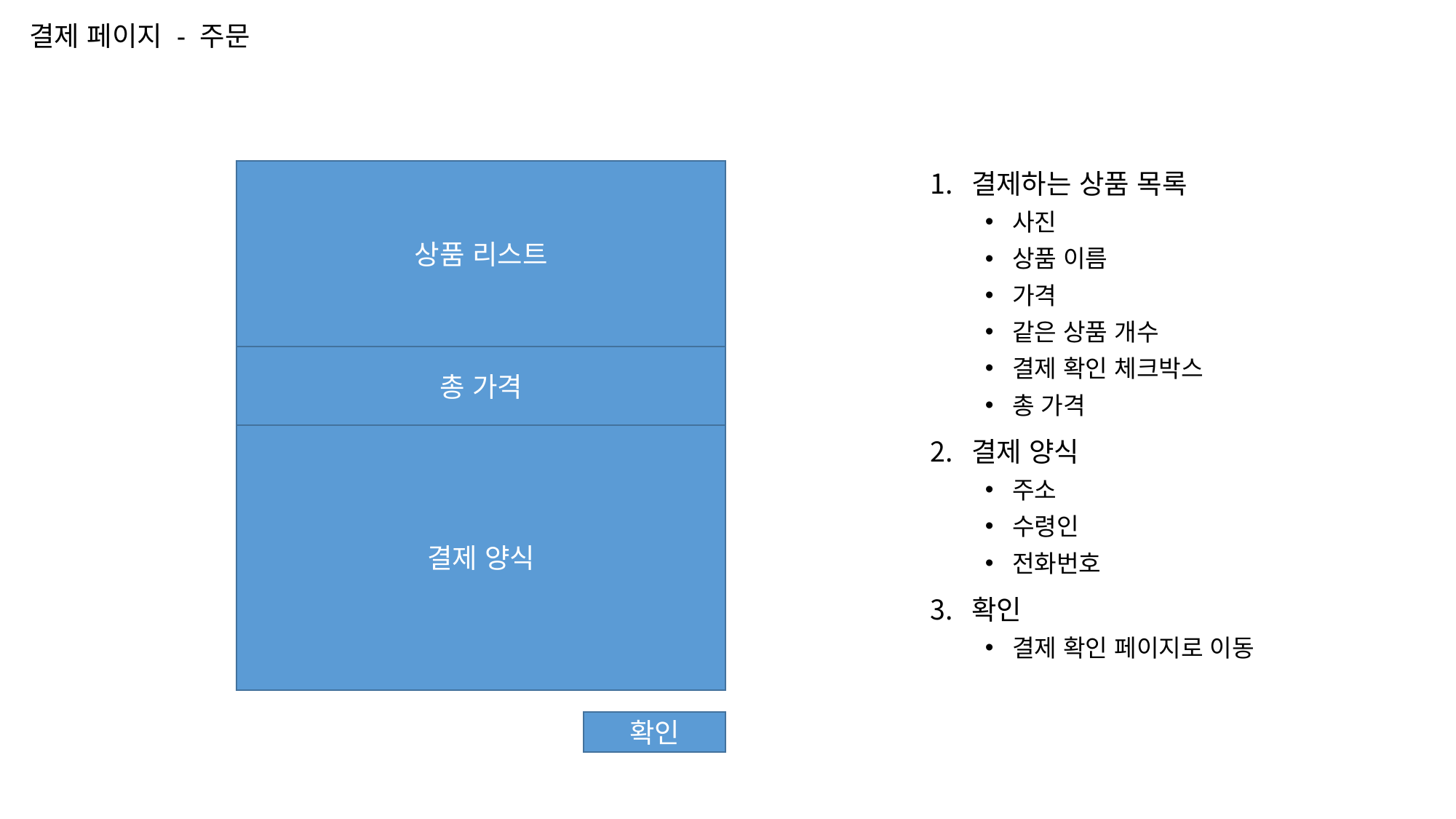

# 결제 페이지 - 주문
결제하는 상품 목록
사진
상품 이름
가격
같은 상품 개수
결제 확인 체크박스
총 가격
결제 양식
주소
수령인
전화번호
확인
결제 확인 페이지로 이동
상품 리스트
총 가격
결제 양식
확인